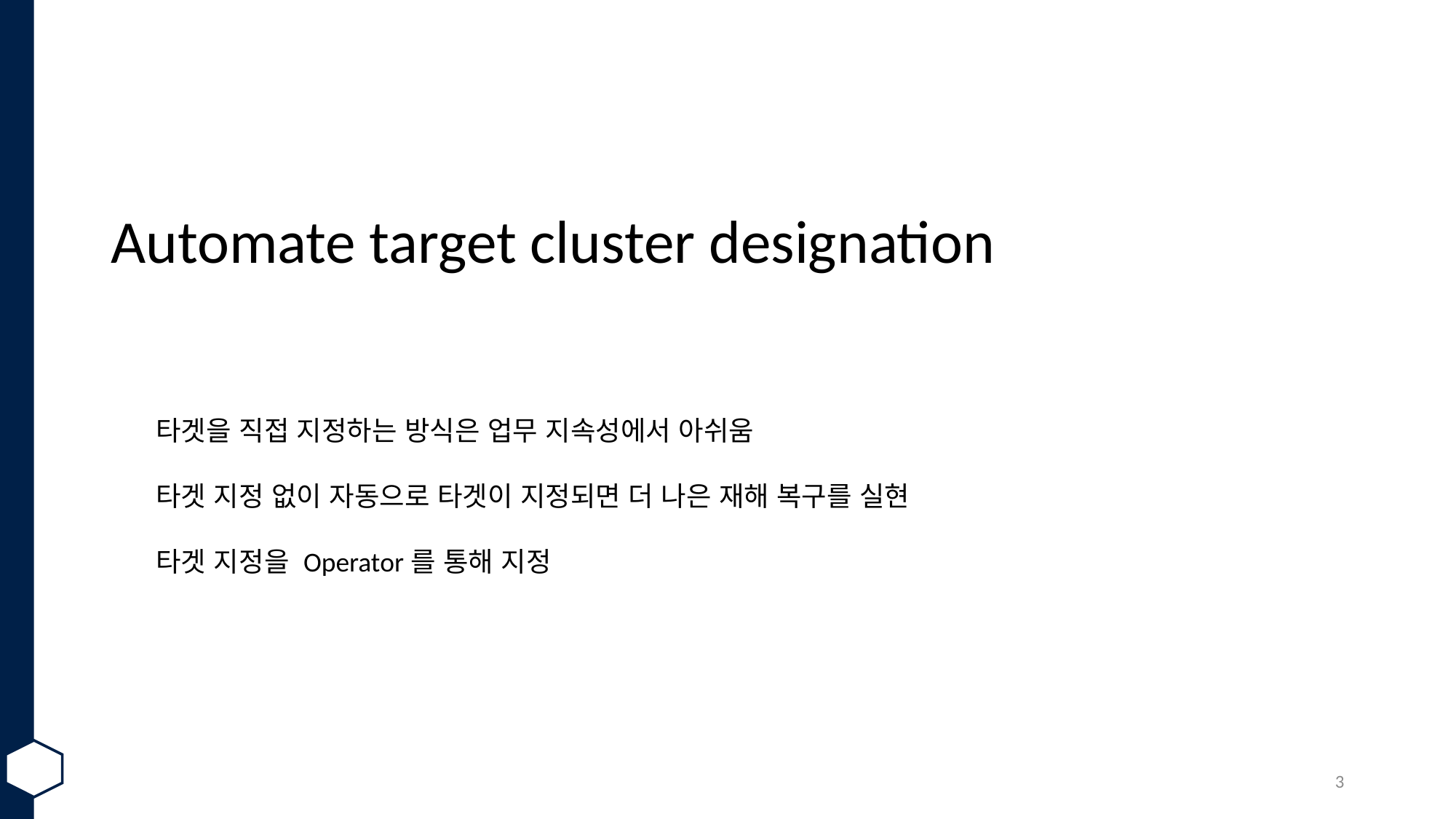

# Automate target cluster designation
타겟을 직접 지정하는 방식은 업무 지속성에서 아쉬움

타겟 지정 없이 자동으로 타겟이 지정되면 더 나은 재해 복구를 실현

타겟 지정을 Operator를 통해 지정
3